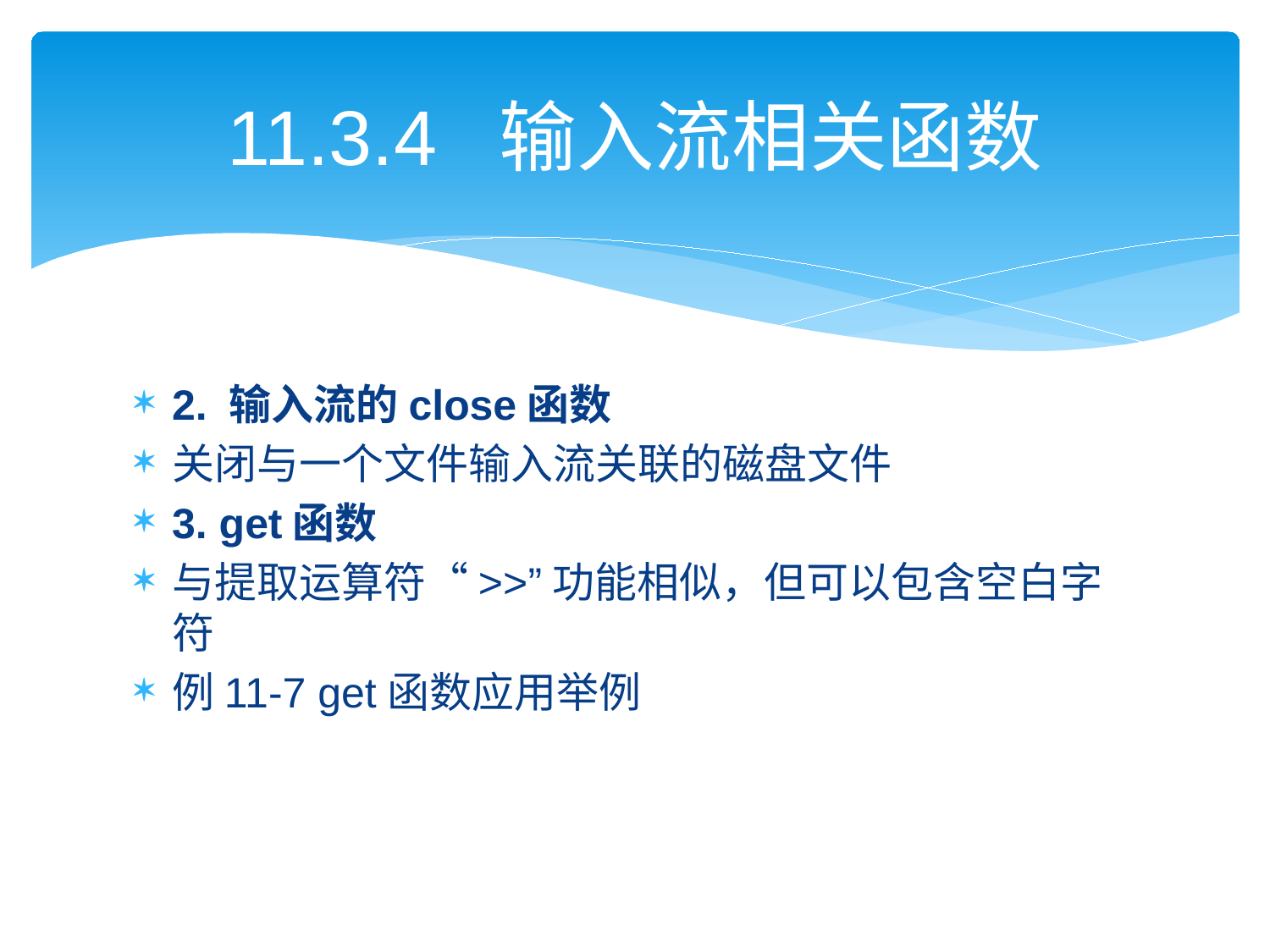

# 11.3.4  输入流相关函数
2. 输入流的close函数
关闭与一个文件输入流关联的磁盘文件
3. get函数
与提取运算符“>>”功能相似，但可以包含空白字符
例11-7 get函数应用举例